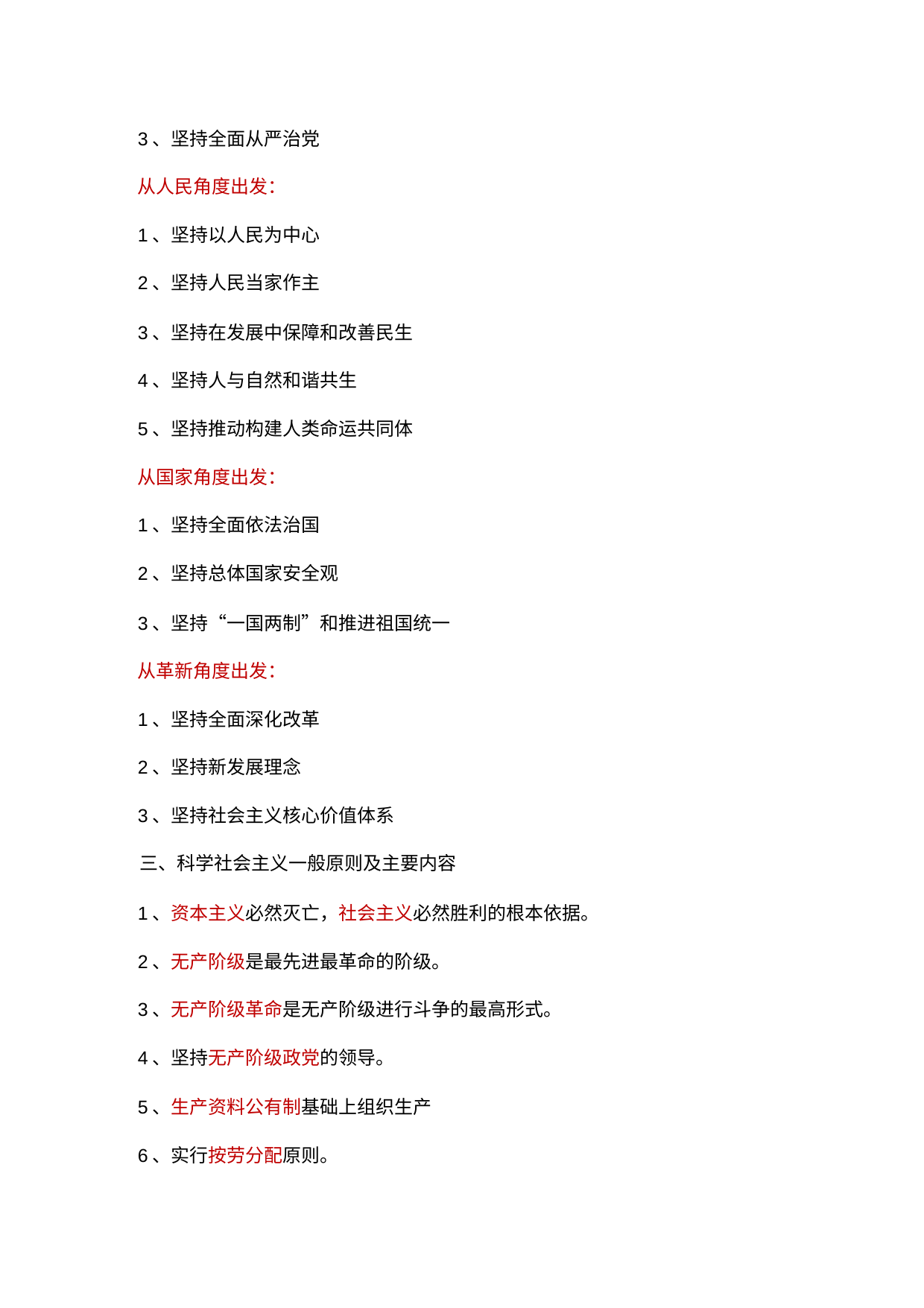

3、坚持全面从严治党

从人民角度出发：
1、坚持以人民为中心

2、坚持人民当家作主
3、坚持在发展中保障和改善民生

4、坚持人与自然和谐共生
5、坚持推动构建人类命运共同体

从国家角度出发：
1、坚持全面依法治国

2、坚持总体国家安全观
3、坚持“一国两制”和推进祖国统一

从革新角度出发：
1、坚持全面深化改革

2、坚持新发展理念
3、坚持社会主义核心价值体系
三、科学社会主义一般原则及主要内容
1、资本主义必然灭亡，社会主义必然胜利的根本依据。

2、无产阶级是最先进最革命的阶级。
3、无产阶级革命是无产阶级进行斗争的最高形式。

4、坚持无产阶级政党的领导。
5、生产资料公有制基础上组织生产

6、实行按劳分配原则。